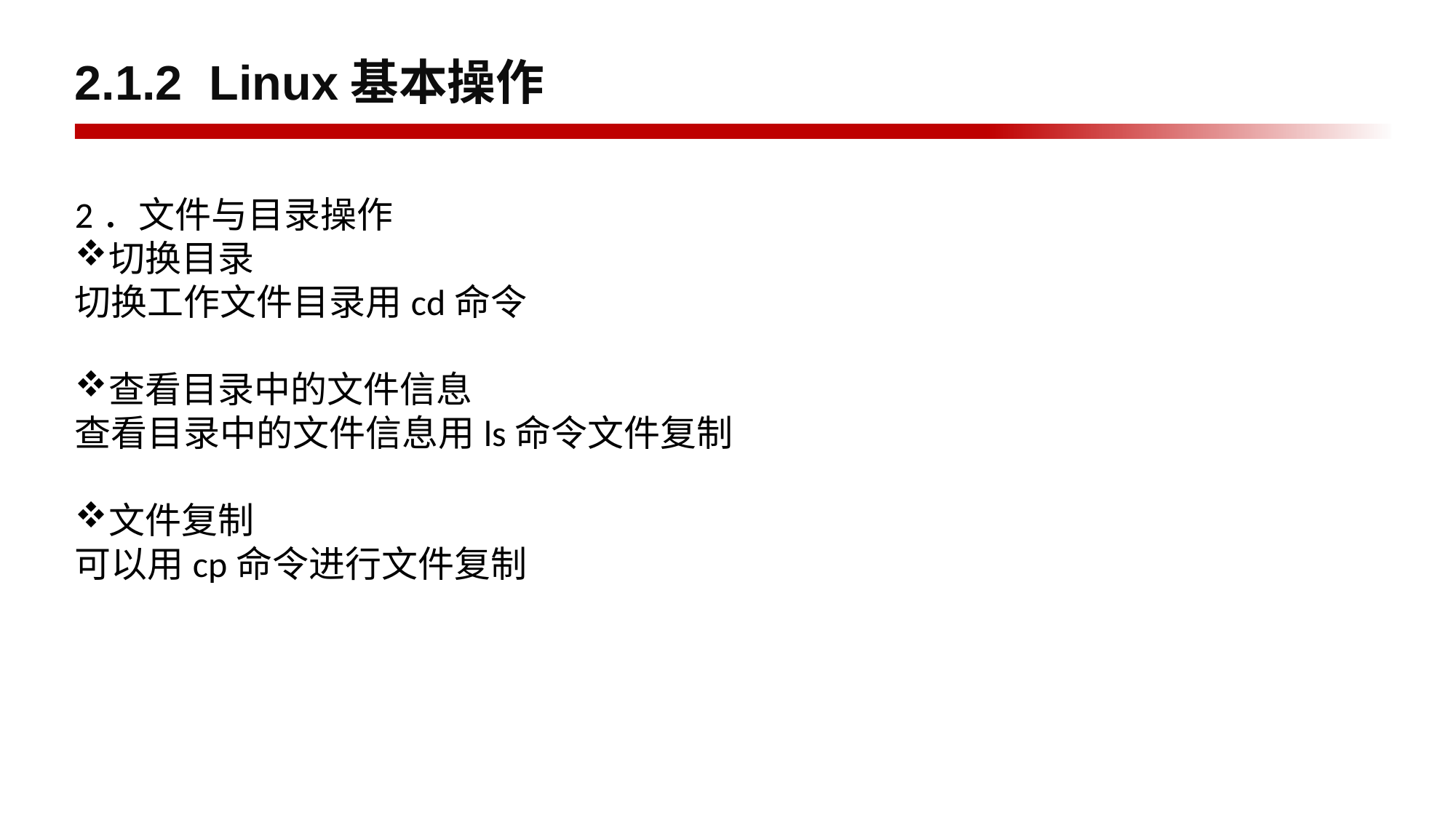

# 2.1.2  Linux基本操作

2．文件与目录操作
切换目录
切换工作文件目录用cd命令

查看目录中的文件信息
查看目录中的文件信息用ls命令文件复制

文件复制
可以用cp命令进行文件复制